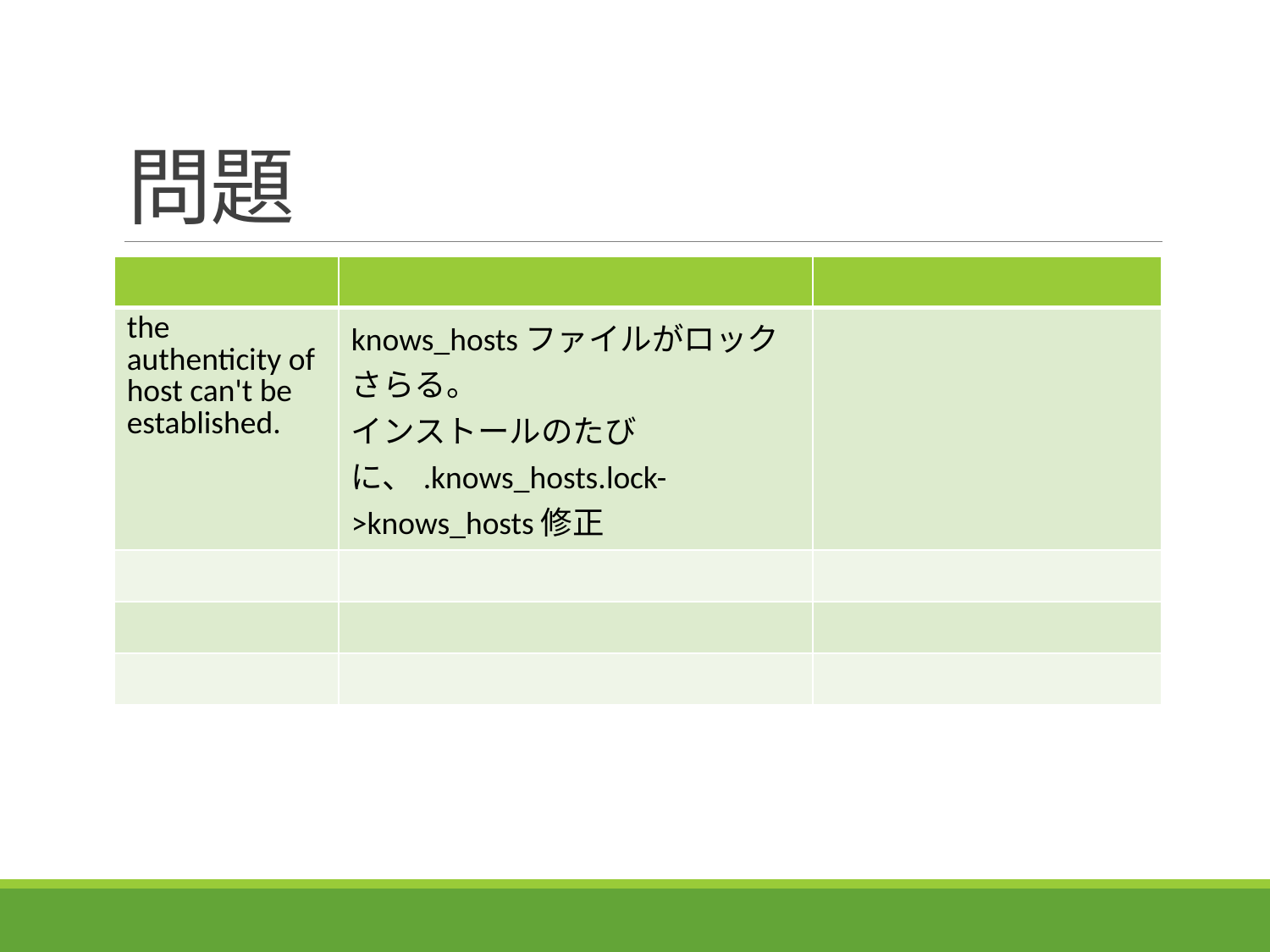

# 問題
|  |  |  |
| --- | --- | --- |
| the authenticity of host can't be established. | knows\_hostsファイルがロックさらる。 インストールのたびに、.knows\_hosts.lock->knows\_hosts修正 |  |
|  |  |  |
|  |  |  |
|  |  |  |